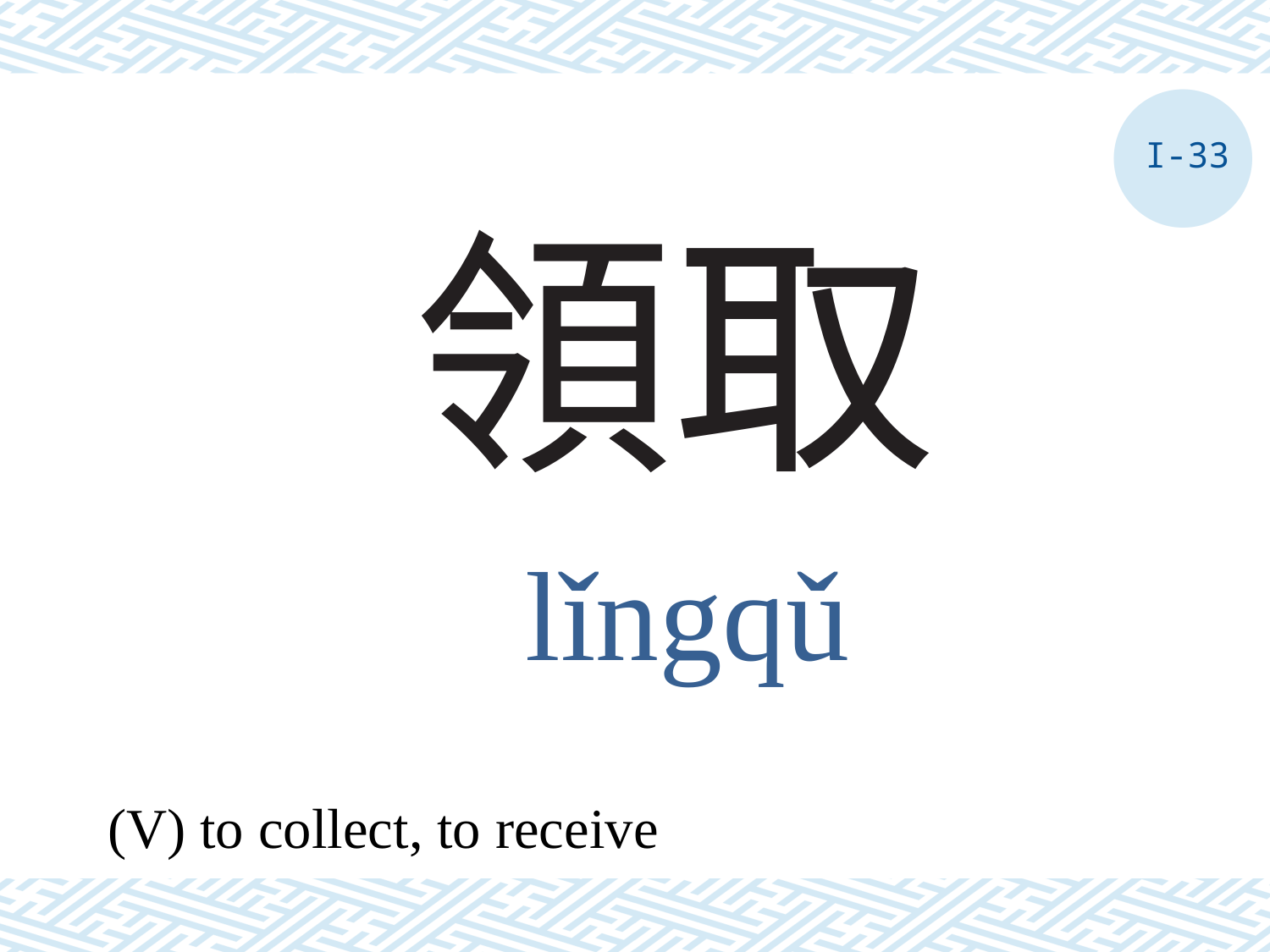

I-33

# 領取
lǐngqǔ
(V) to collect, to receive